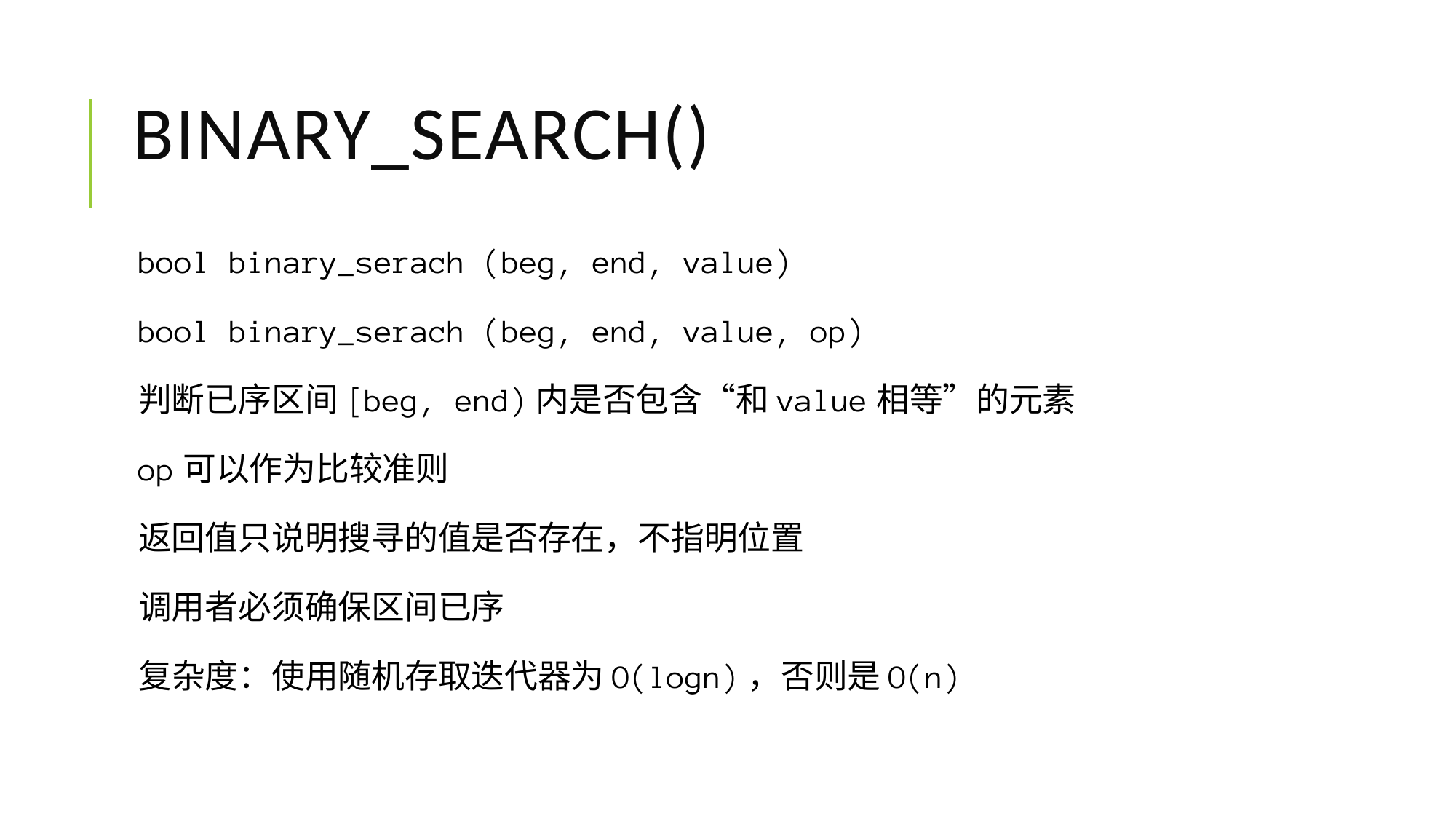

# binary_search()
bool binary_serach (beg, end, value)
bool binary_serach (beg, end, value, op)
判断已序区间[beg, end)内是否包含“和value相等”的元素
op可以作为比较准则
返回值只说明搜寻的值是否存在，不指明位置
调用者必须确保区间已序
复杂度：使用随机存取迭代器为O(logn)，否则是O(n)